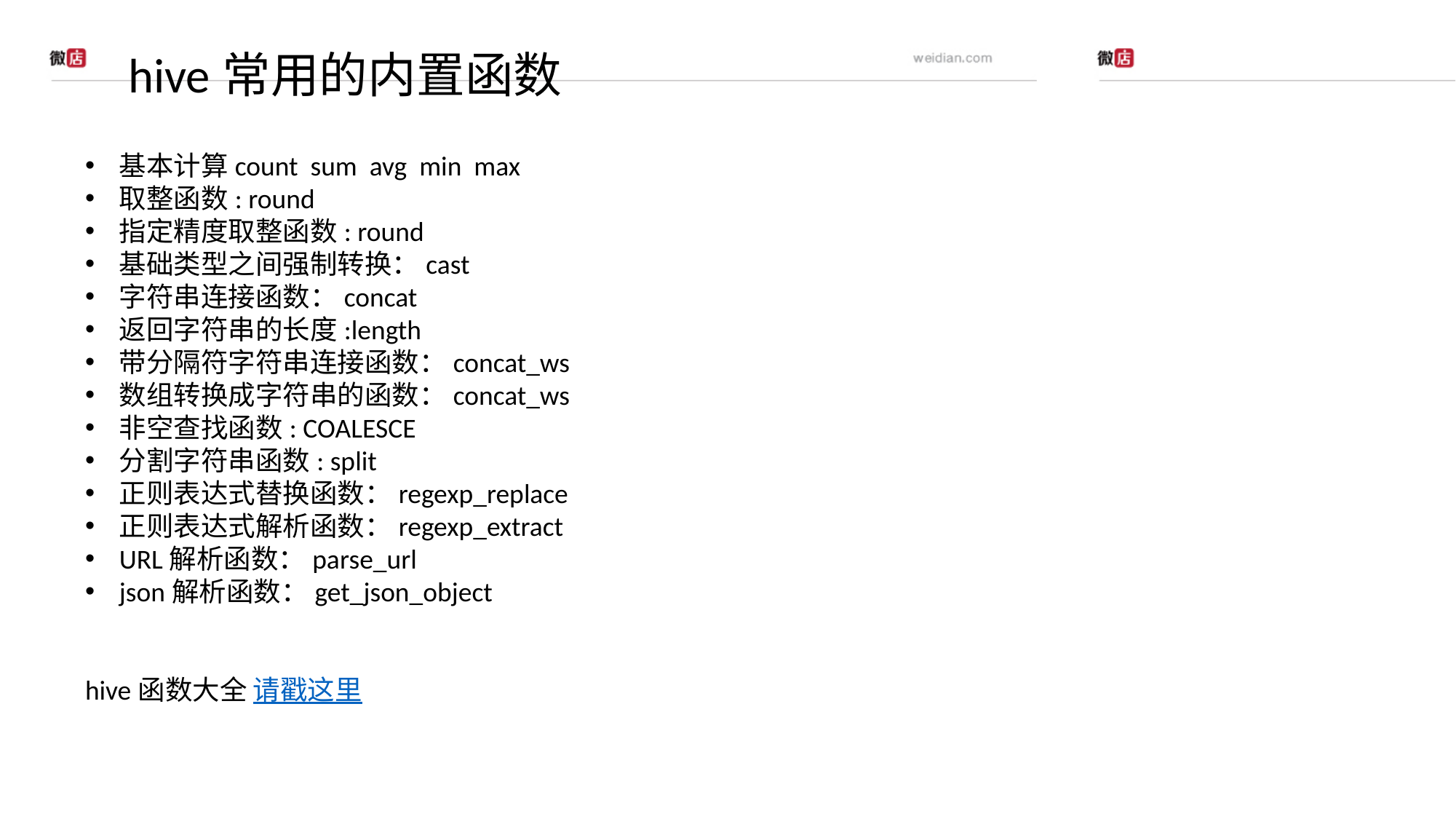

# hive常用的内置函数
基本计算count  sum  avg  min  max
取整函数: round
指定精度取整函数: round
基础类型之间强制转换：cast
字符串连接函数：concat
返回字符串的长度:length
带分隔符字符串连接函数：concat_ws
数组转换成字符串的函数：concat_ws
非空查找函数: COALESCE
分割字符串函数: split
正则表达式替换函数：regexp_replace
正则表达式解析函数：regexp_extract
URL解析函数：parse_url
json解析函数：get_json_object

hive函数大全 请戳这里